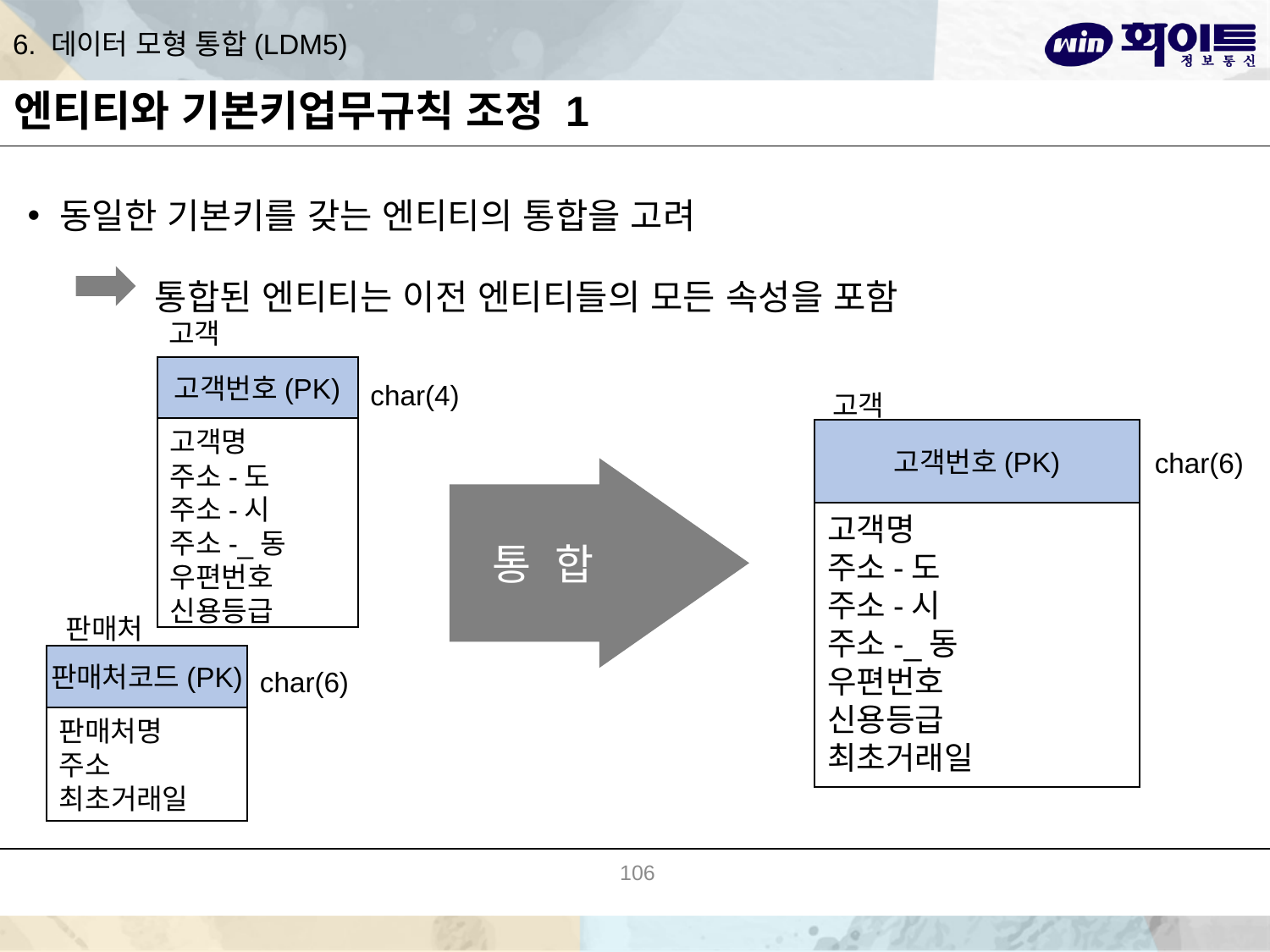

# 6. 데이터 모형 통합(LDM5)
엔티티와 기본키업무규칙 조정 1
동일한 기본키를 갖는 엔티티의 통합을 고려
	통합된 엔티티는 이전 엔티티들의 모든 속성을 포함

고객
고객번호(PK)
char(4)
고객
고객명
주소-도
주소-시
주소-_동
우편번호
신용등급
고객번호(PK)
char(6)
통  합
고객명
주소-도
주소-시
주소-_동
우편번호
신용등급
최초거래일
판매처
판매처코드(PK)
char(6)
판매처명
주소
최초거래일
106